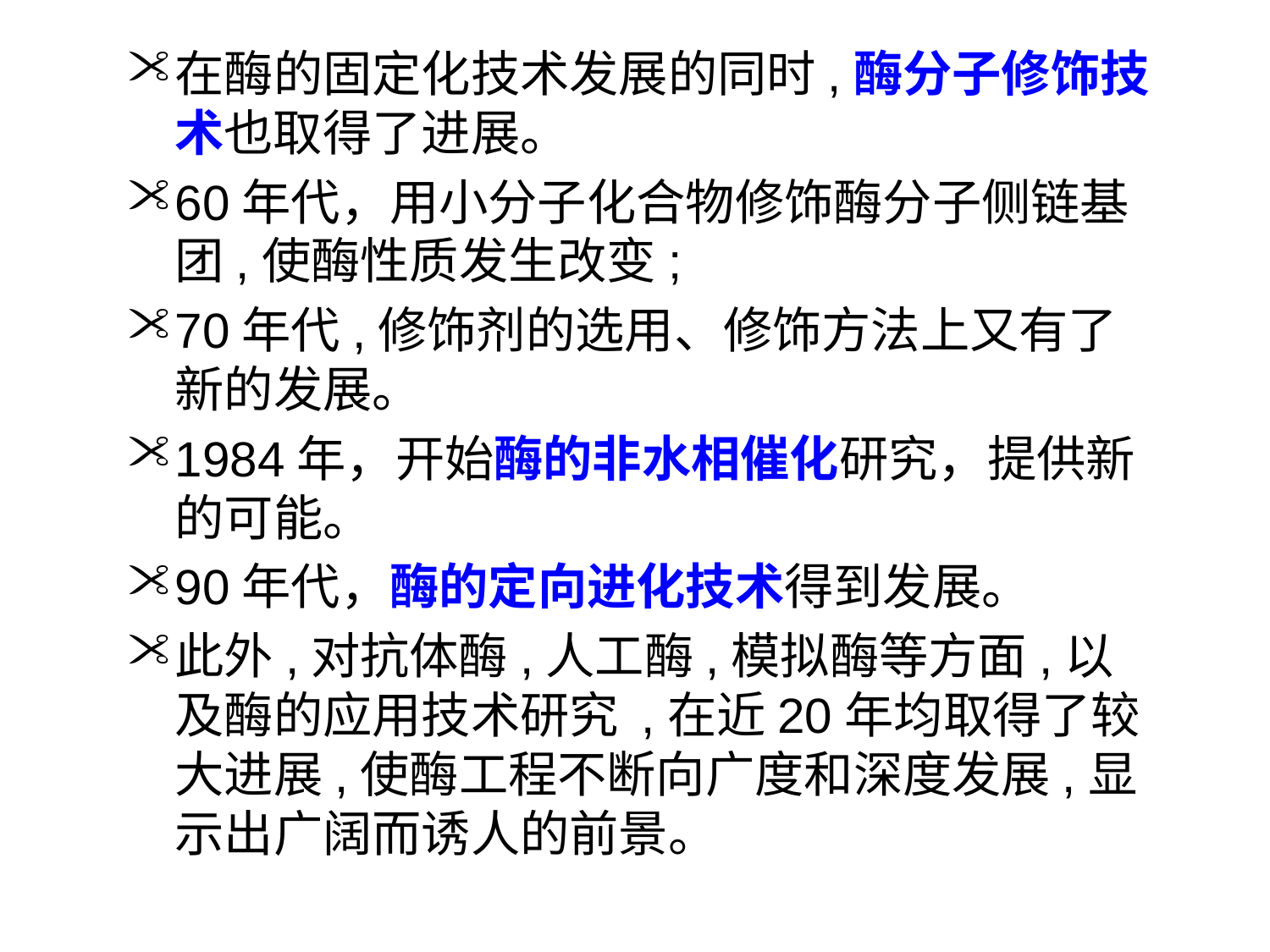

在酶的固定化技术发展的同时,酶分子修饰技术也取得了进展。
60年代，用小分子化合物修饰酶分子侧链基团,使酶性质发生改变;
70年代,修饰剂的选用、修饰方法上又有了新的发展。
1984年，开始酶的非水相催化研究，提供新的可能。
90年代，酶的定向进化技术得到发展。
此外,对抗体酶,人工酶,模拟酶等方面,以及酶的应用技术研究 ,在近20年均取得了较大进展,使酶工程不断向广度和深度发展,显示出广阔而诱人的前景。